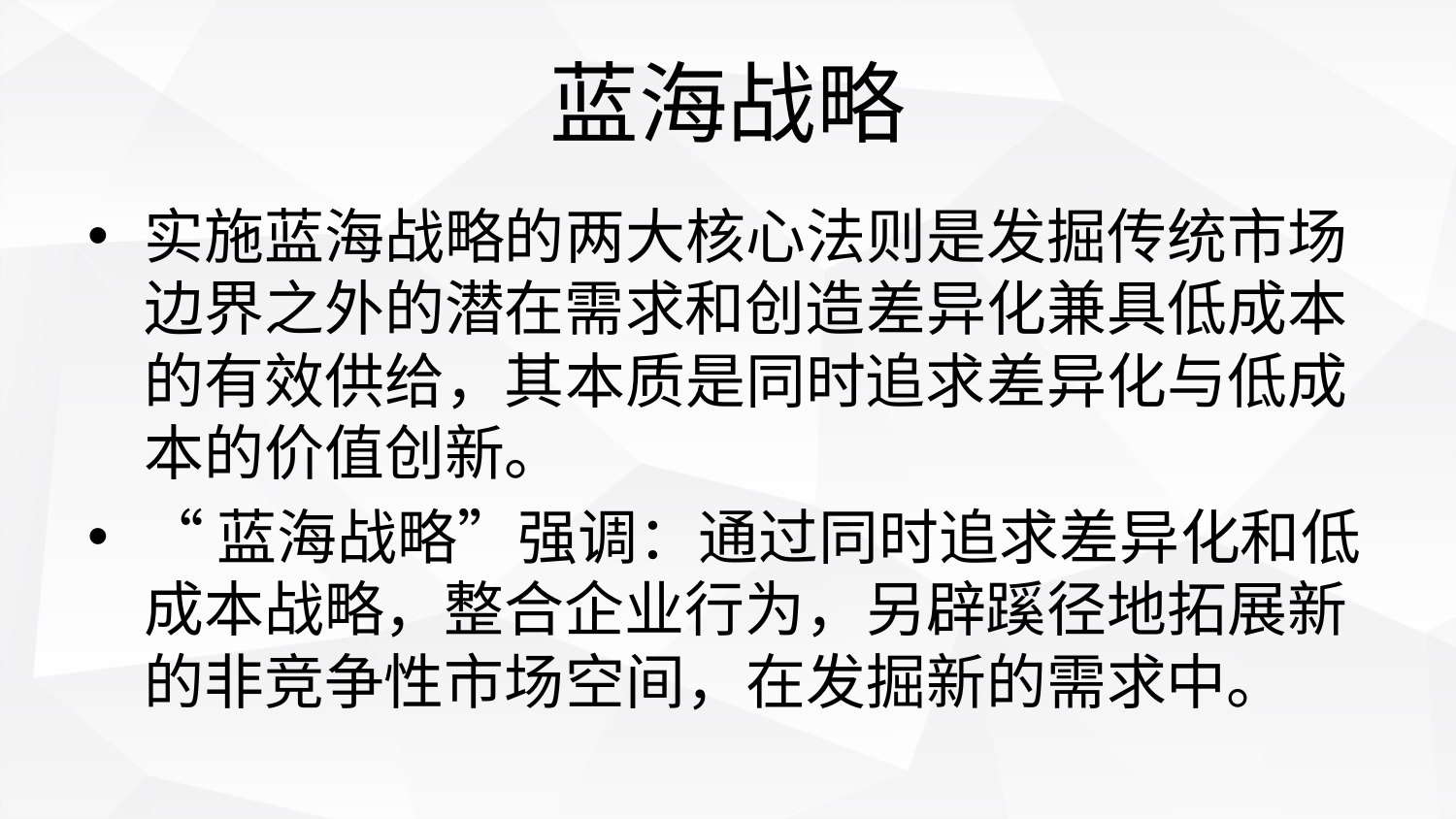

# 蓝海战略
实施蓝海战略的两大核心法则是发掘传统市场边界之外的潜在需求和创造差异化兼具低成本的有效供给，其本质是同时追求差异化与低成本的价值创新。
“蓝海战略”强调：通过同时追求差异化和低成本战略，整合企业行为，另辟蹊径地拓展新的非竞争性市场空间，在发掘新的需求中。